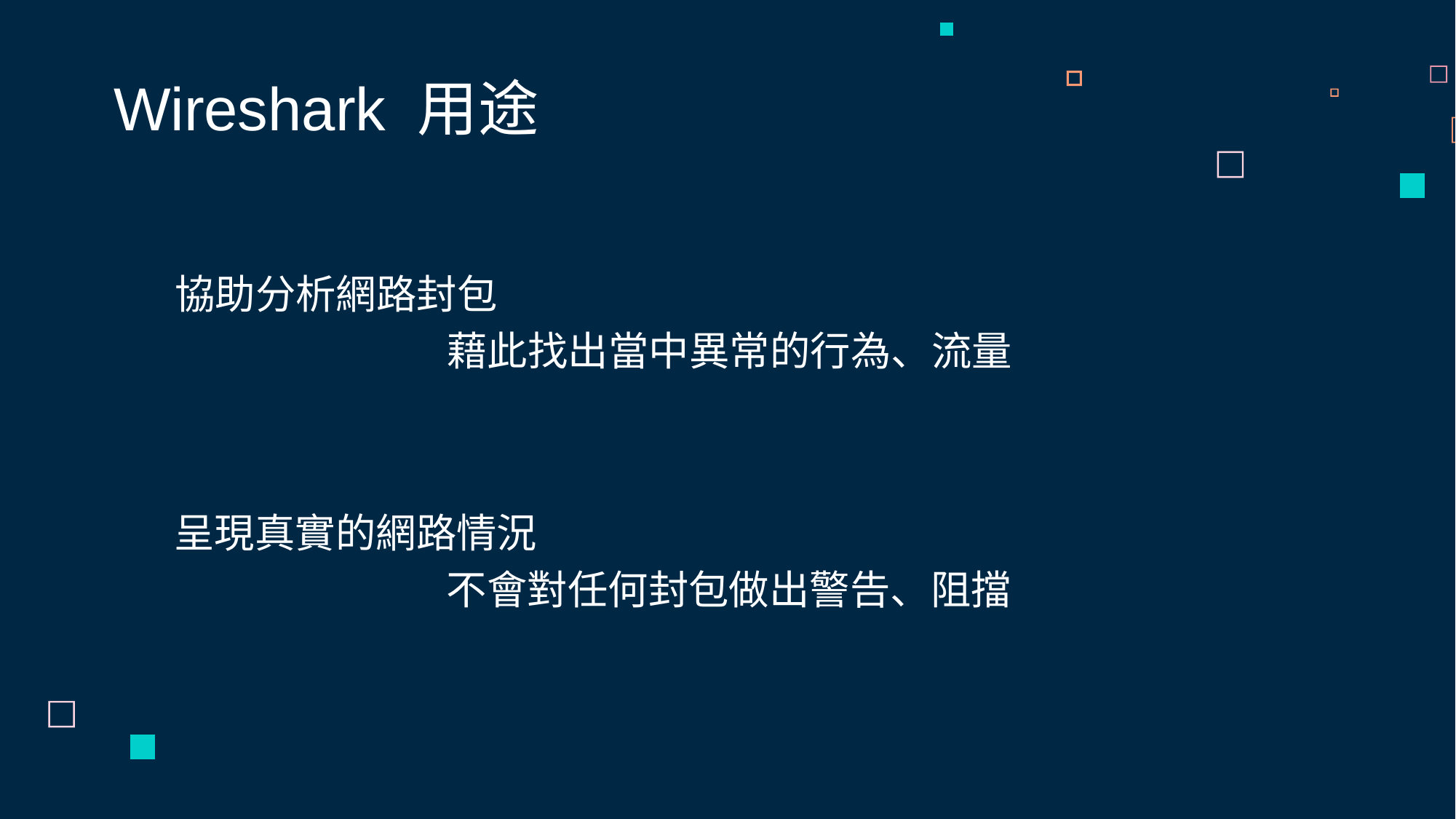

Wireshark 用途
# 協助分析網路封包

藉此找出當中異常的行為、流量
呈現真實的網路情況

不會對任何封包做出警告、阻擋